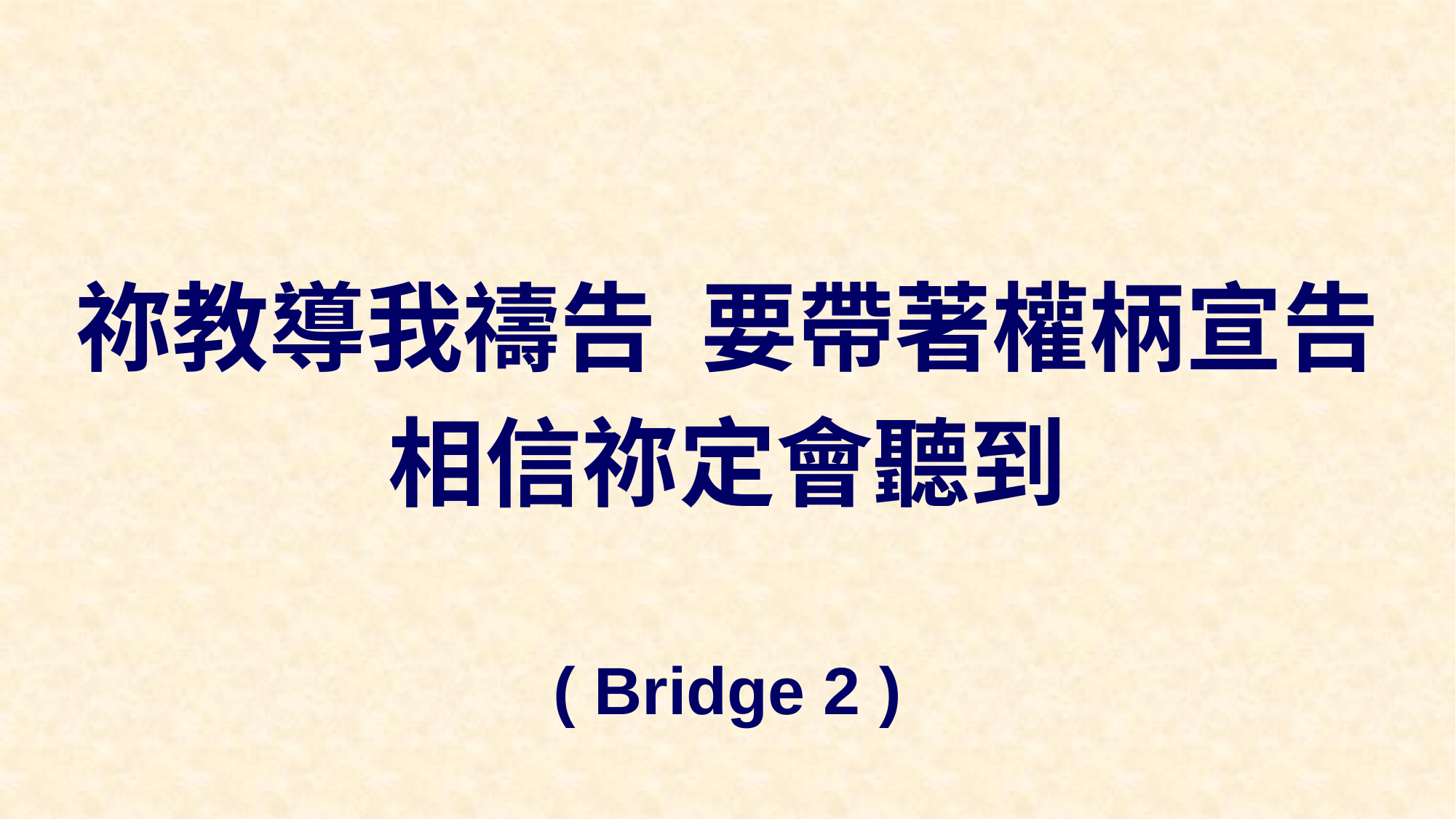

祢教導我禱告  要帶著權柄宣告
相信祢定會聽到
( Bridge 2 )